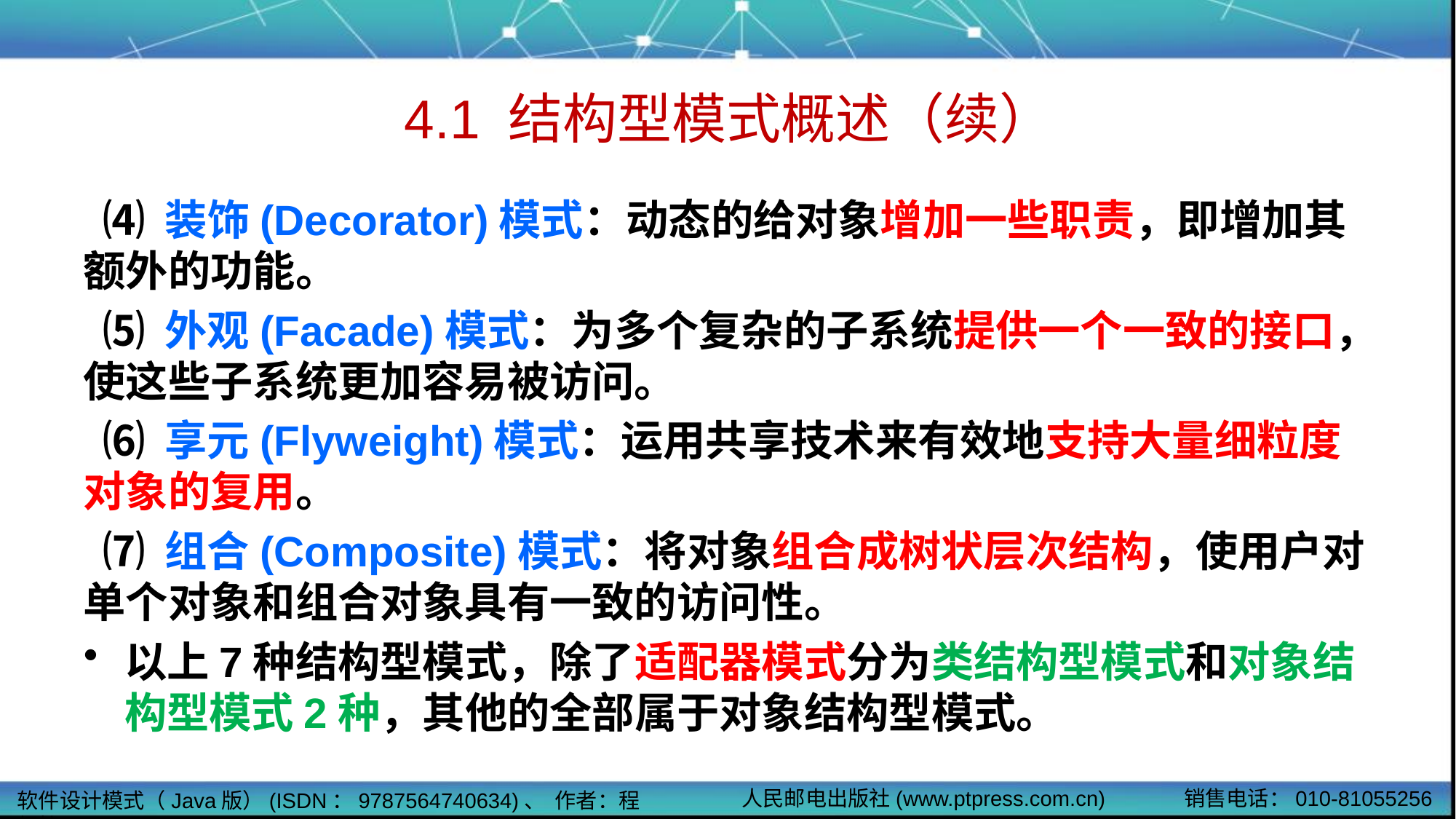

# 4.1 结构型模式概述（续）
  ⑷ 装饰(Decorator)模式：动态的给对象增加一些职责，即增加其额外的功能。
  ⑸ 外观(Facade)模式：为多个复杂的子系统提供一个一致的接口，使这些子系统更加容易被访问。
  ⑹ 享元(Flyweight)模式：运用共享技术来有效地支持大量细粒度对象的复用。
  ⑺ 组合(Composite)模式：将对象组合成树状层次结构，使用户对单个对象和组合对象具有一致的访问性。
以上7种结构型模式，除了适配器模式分为类结构型模式和对象结构型模式2种，其他的全部属于对象结构型模式。
人民邮电出版社(www.ptpress.com.cn)
销售电话：010-81055256
软件设计模式（Java版）(ISDN：9787564740634)、  作者：程细柱